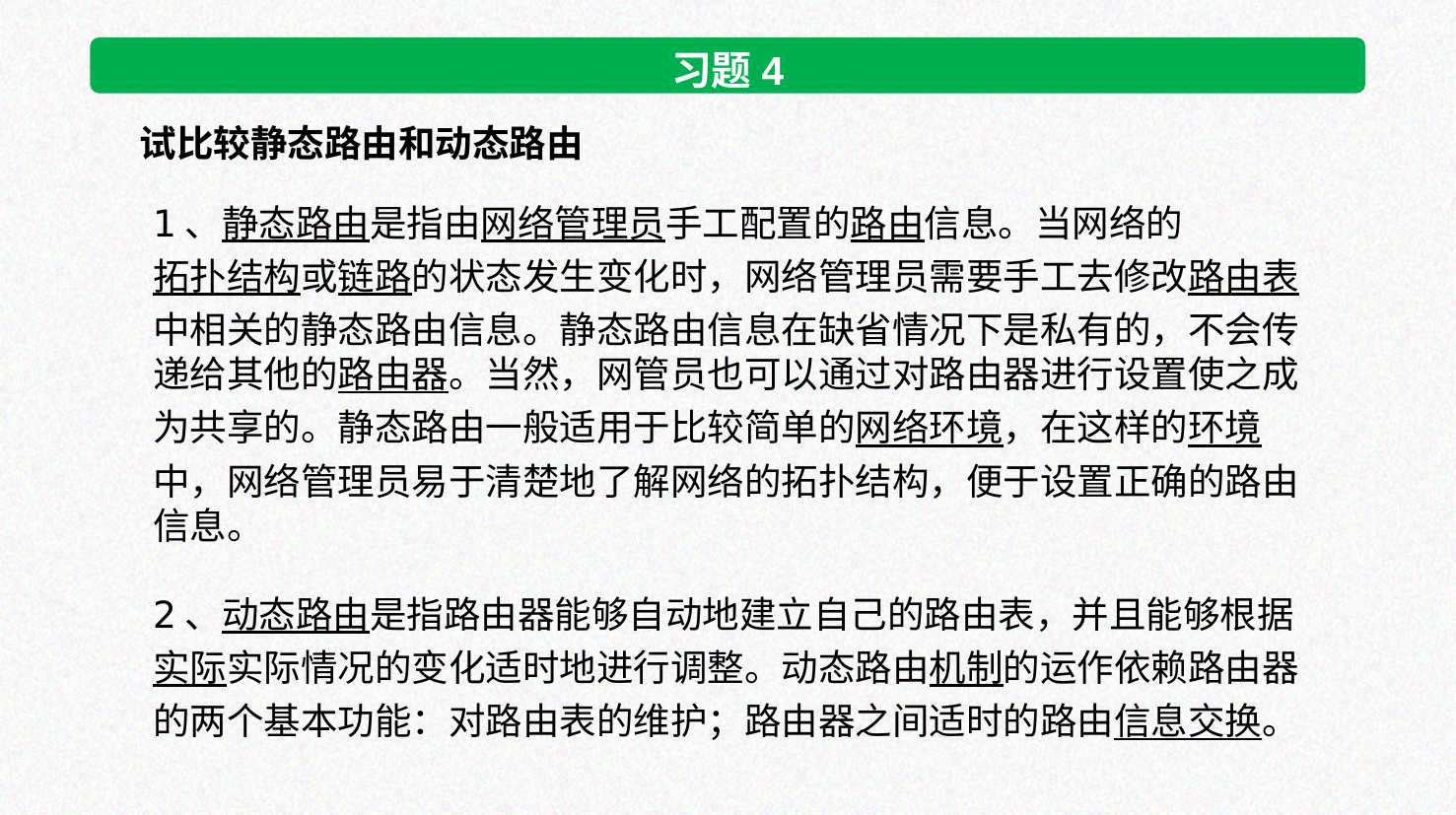

习题4
试比较静态路由和动态路由
1、静态路由是指由网络管理员手工配置的路由信息。当网络的拓扑结构或链路的状态发生变化时，网络管理员需要手工去修改路由表中相关的静态路由信息。静态路由信息在缺省情况下是私有的，不会传递给其他的路由器。当然，网管员也可以通过对路由器进行设置使之成为共享的。静态路由一般适用于比较简单的网络环境，在这样的环境中，网络管理员易于清楚地了解网络的拓扑结构，便于设置正确的路由信息。
2、动态路由是指路由器能够自动地建立自己的路由表，并且能够根据实际实际情况的变化适时地进行调整。动态路由机制的运作依赖路由器的两个基本功能：对路由表的维护；路由器之间适时的路由信息交换。